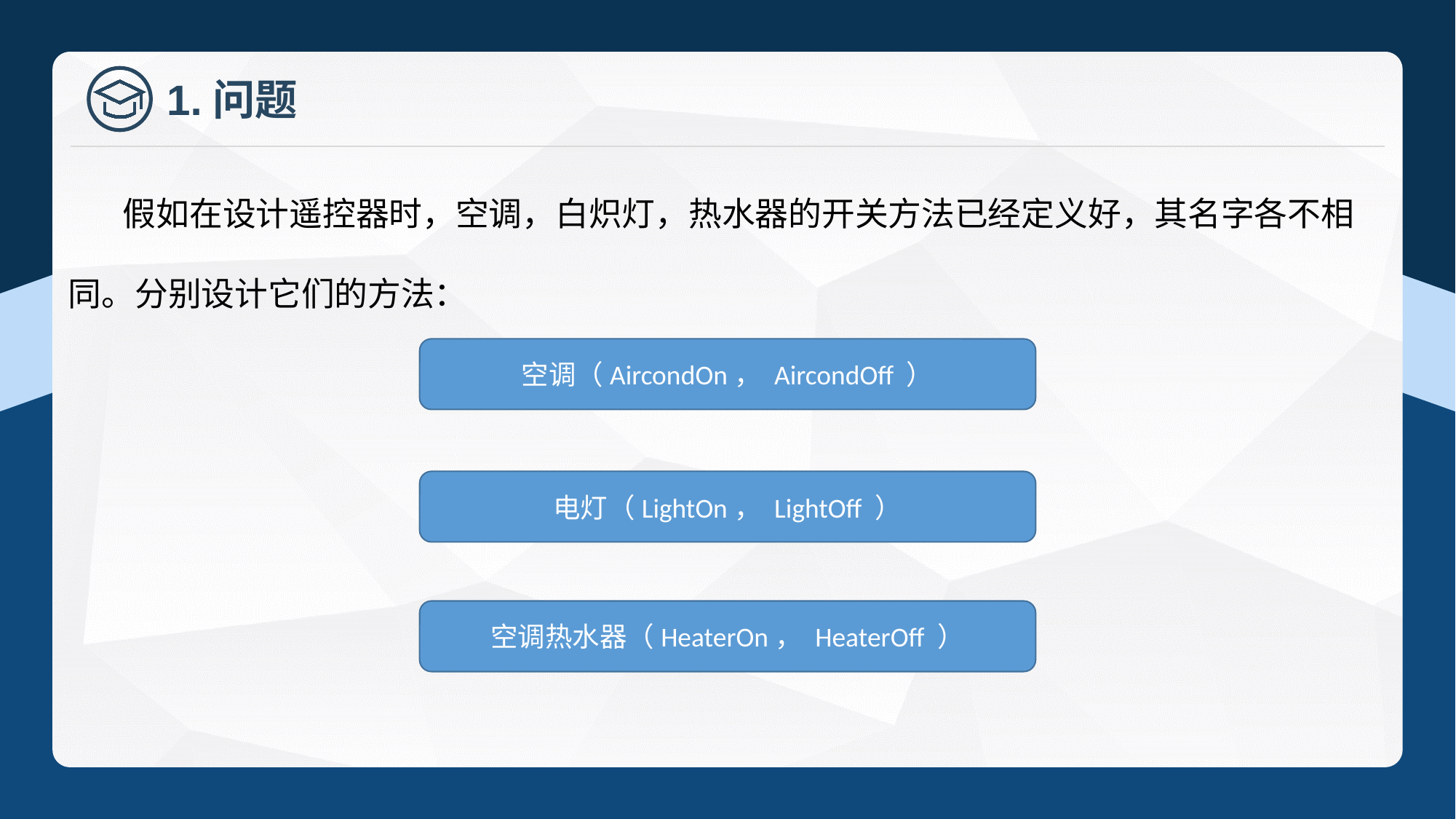

假如在设计遥控器时，空调，白炽灯，热水器的开关方法已经定义好，其名字各不相同。分别设计它们的方法：

1.问题

空调（AircondOn， AircondOff ）
电灯（LightOn， LightOff ）
空调热水器（HeaterOn， HeaterOff ）
子煜